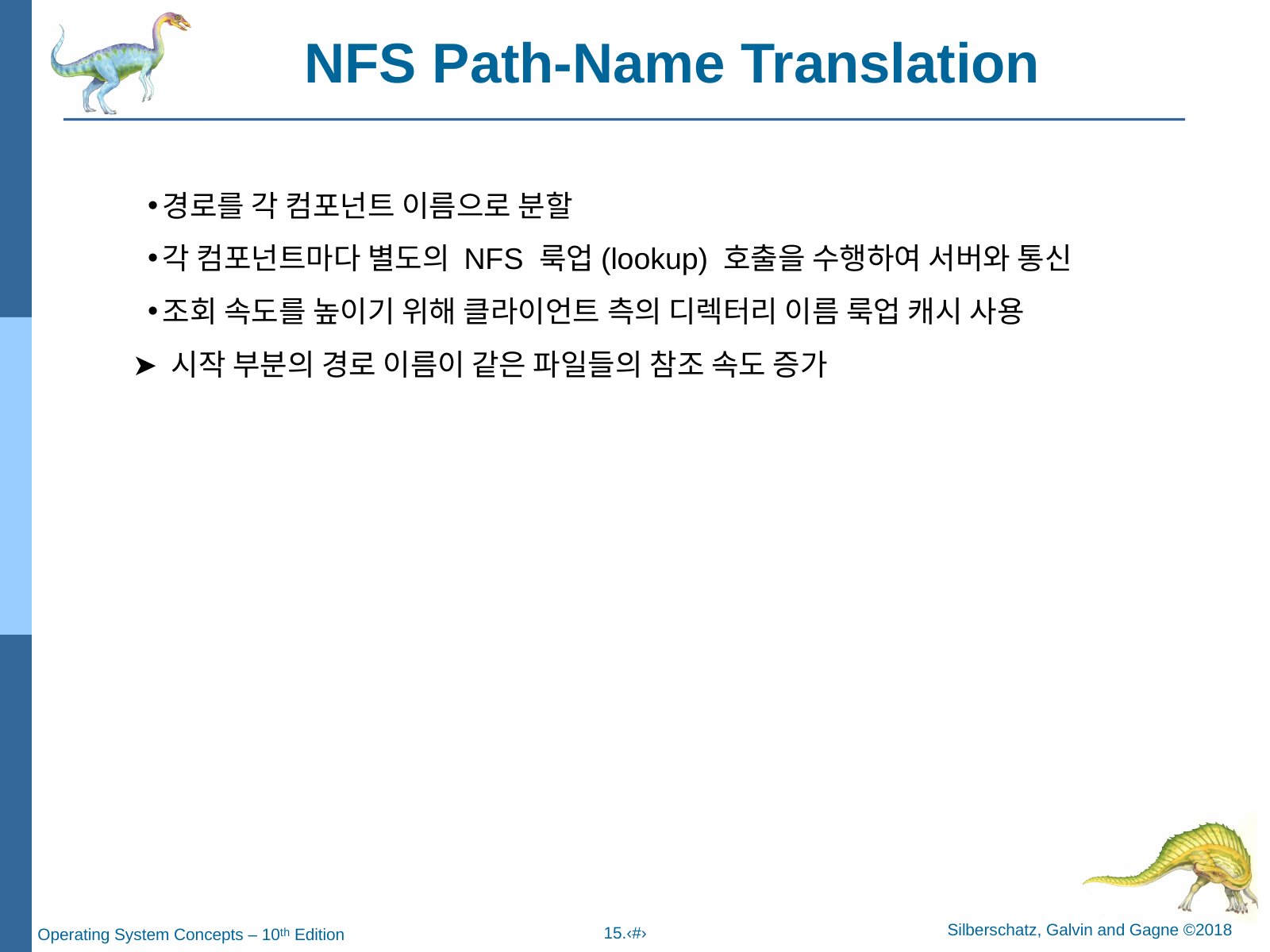

NFS Path-Name Translation

경로를 각 컴포넌트 이름으로 분할
각 컴포넌트마다 별도의 NFS 룩업(lookup) 호출을 수행하여 서버와 통신
조회 속도를 높이기 위해 클라이언트 측의 디렉터리 이름 룩업 캐시 사용
➤ 시작 부분의 경로 이름이 같은 파일들의 참조 속도 증가

Silberschatz, Galvin and Gagne ©2018
15.‹#›
Operating System Concepts – 10ᵗʰ Edition